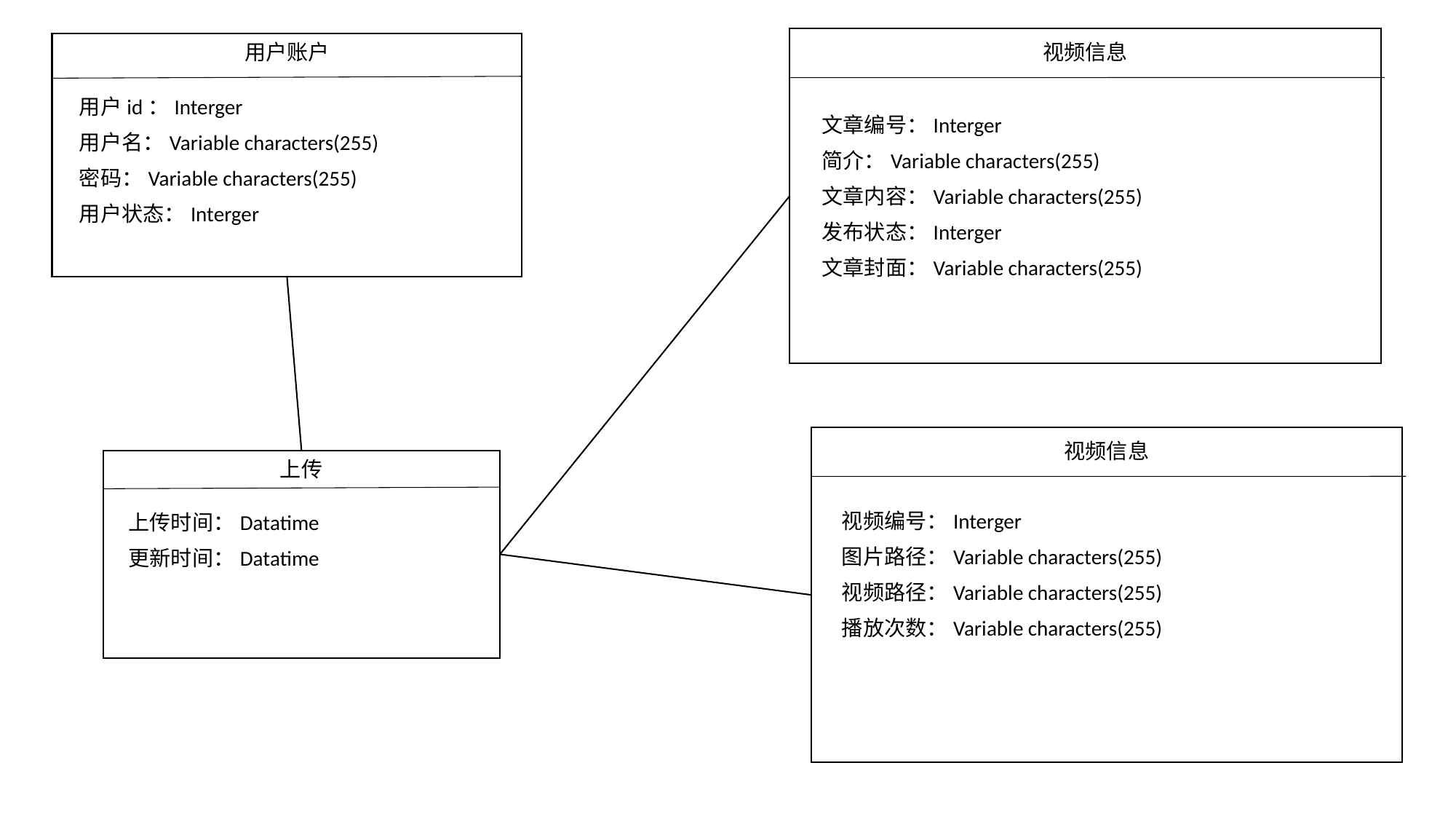

视频信息

用户账户
用户id：Interger
用户名：Variable characters(255)
密码：Variable characters(255)
用户状态：Interger

文章编号：Interger
简介：Variable characters(255)
文章内容：Variable characters(255)
发布状态：Interger
文章封面：Variable characters(255)

视频信息

上传
上传时间：Datatime
更新时间：Datatime
视频编号：Interger
图片路径：Variable characters(255)
视频路径：Variable characters(255)
播放次数：Variable characters(255)